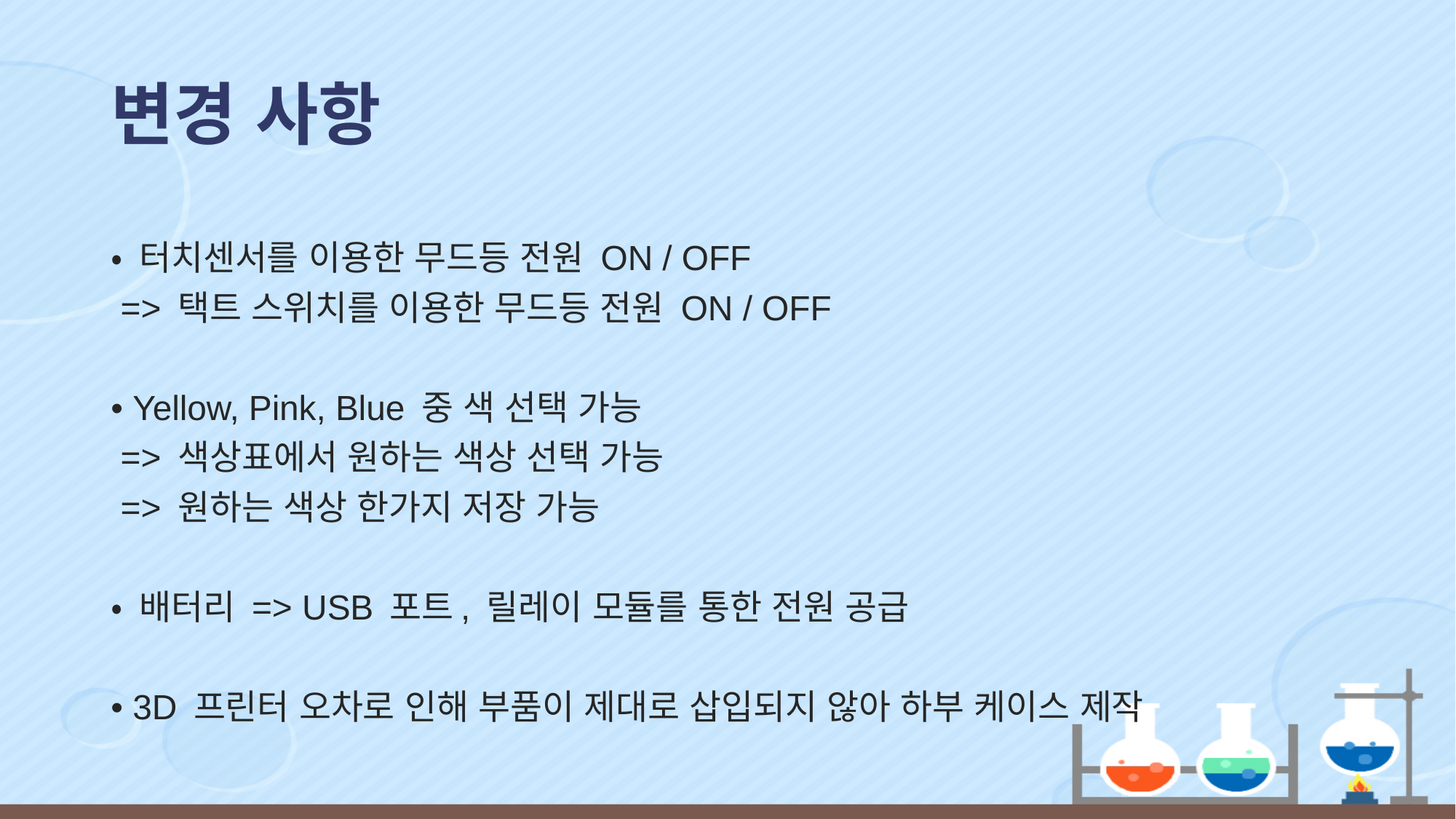

# 변경 사항

• 터치센서를 이용한 무드등 전원 ON / OFF
 => 택트 스위치를 이용한 무드등 전원 ON / OFF

• Yellow, Pink, Blue 중 색 선택 가능
 => 색상표에서 원하는 색상 선택 가능
 => 원하는 색상 한가지 저장 가능

• 배터리 => USB 포트, 릴레이 모듈를 통한 전원 공급

• 3D 프린터 오차로 인해 부품이 제대로 삽입되지 않아 하부 케이스 제작